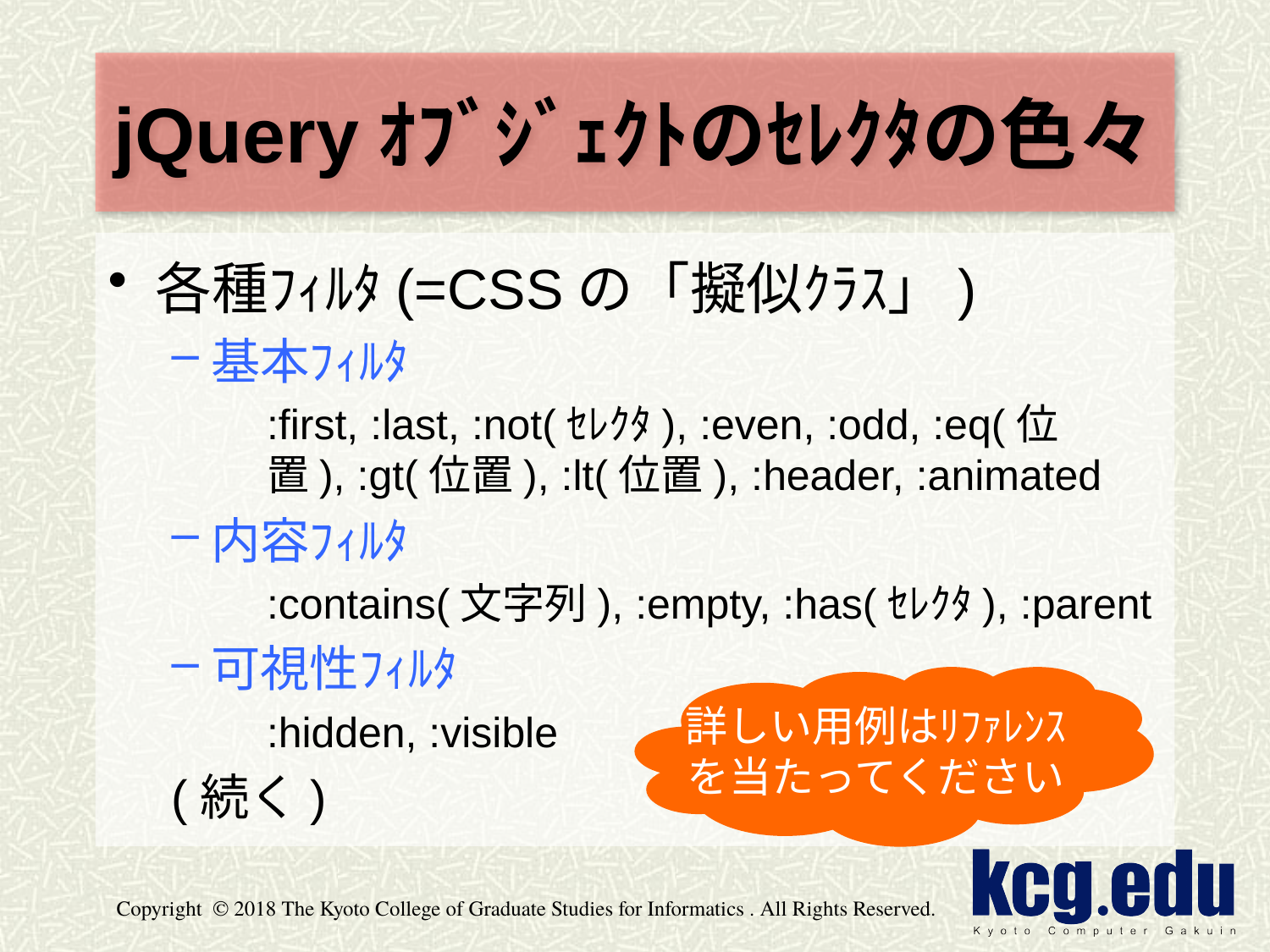

# jQueryｵﾌﾞｼﾞｪｸﾄのｾﾚｸﾀの色々
各種ﾌｨﾙﾀ(=CSSの「擬似ｸﾗｽ」)
基本ﾌｨﾙﾀ
	:first, :last, :not(ｾﾚｸﾀ), :even, :odd, :eq(位置), :gt(位置), :lt(位置), :header, :animated
内容ﾌｨﾙﾀ
	:contains(文字列), :empty, :has(ｾﾚｸﾀ), :parent
可視性ﾌｨﾙﾀ
	:hidden, :visible
(続く)
詳しい用例はﾘﾌｧﾚﾝｽ
を当たってください
Copyright  © 2018 The Kyoto College of Graduate Studies for Informatics . All Rights Reserved.